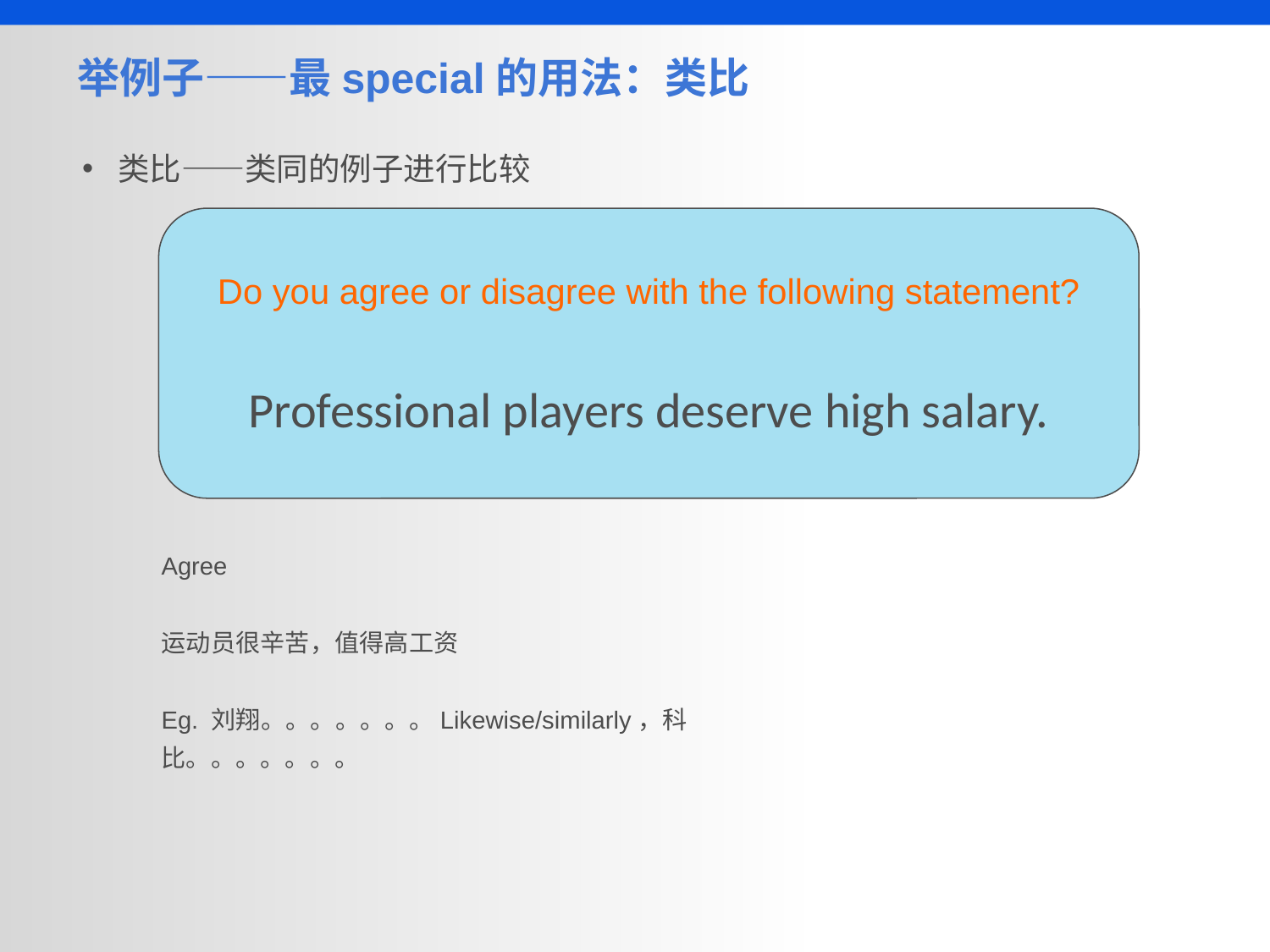

# 举例子——最special的用法：类比
类比——类同的例子进行比较

Do you agree or disagree with the following statement?

Professional players deserve high salary.
Agree

运动员很辛苦，值得高工资

Eg. 刘翔。。。。。。。Likewise/similarly，科比。。。。。。。